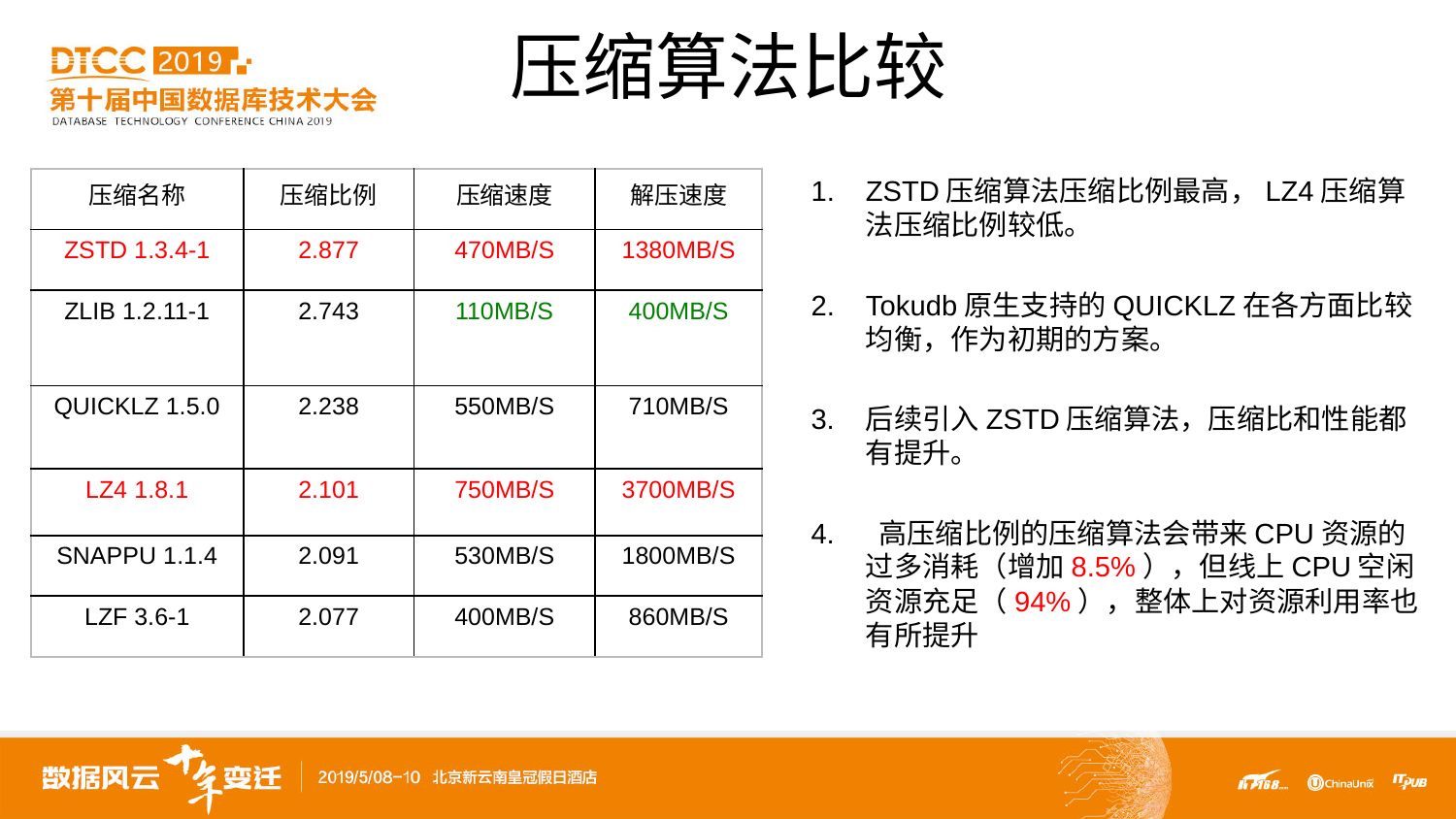

# 压缩算法比较
ZSTD压缩算法压缩比例最高，LZ4压缩算法压缩比例较低。

Tokudb原生支持的QUICKLZ在各方面比较均衡，作为初期的方案。

后续引入ZSTD压缩算法，压缩比和性能都有提升。

 高压缩比例的压缩算法会带来CPU资源的过多消耗（增加8.5%），但线上CPU空闲资源充足（94%），整体上对资源利用率也有所提升
| 压缩名称 | 压缩比例 | 压缩速度 | 解压速度 |
| --- | --- | --- | --- |
| ZSTD 1.3.4-1 | 2.877 | 470MB/S | 1380MB/S |
| ZLIB 1.2.11-1 | 2.743 | 110MB/S | 400MB/S |
| QUICKLZ 1.5.0 | 2.238 | 550MB/S | 710MB/S |
| LZ4 1.8.1 | 2.101 | 750MB/S | 3700MB/S |
| SNAPPU 1.1.4 | 2.091 | 530MB/S | 1800MB/S |
| LZF 3.6-1 | 2.077 | 400MB/S | 860MB/S |